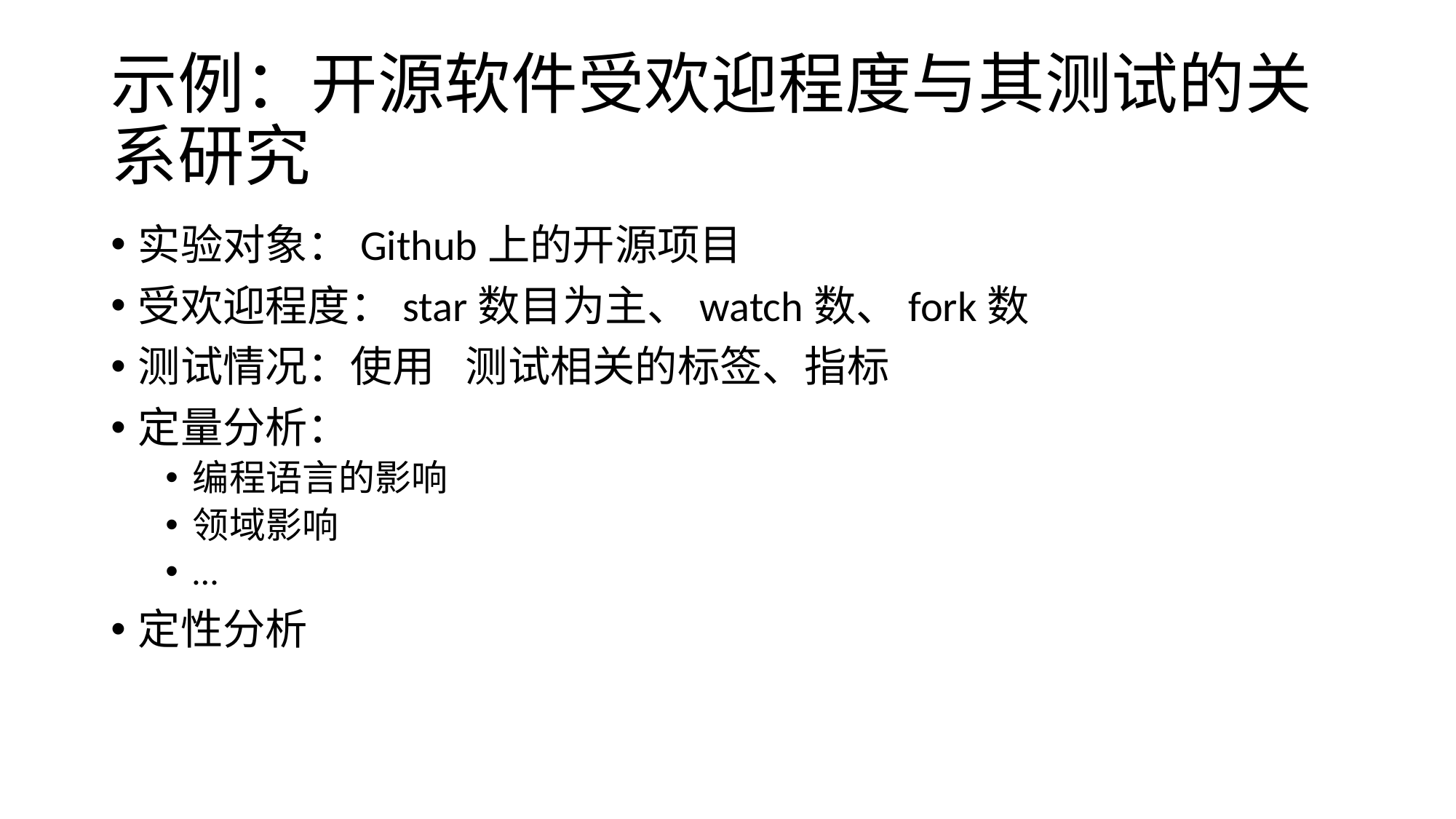

# 示例：开源软件受欢迎程度与其测试的关系研究
实验对象：Github上的开源项目
受欢迎程度：star数目为主、watch数、fork数
测试情况：使用	测试相关的标签、指标
定量分析：
编程语言的影响
领域影响
…
定性分析